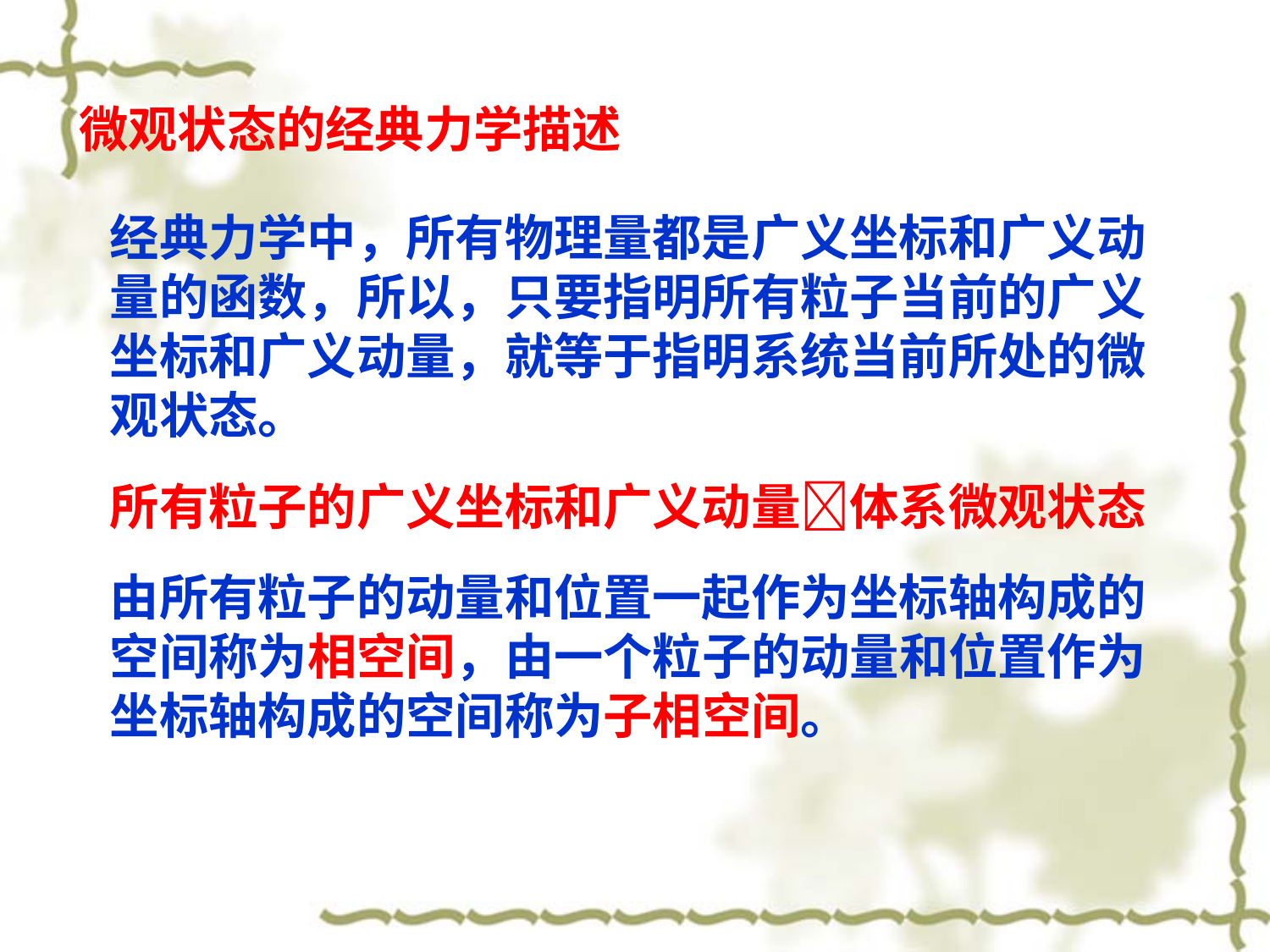

微观状态的经典力学描述
经典力学中，所有物理量都是广义坐标和广义动量的函数，所以，只要指明所有粒子当前的广义坐标和广义动量，就等于指明系统当前所处的微观状态。
所有粒子的广义坐标和广义动量⇔体系微观状态
由所有粒子的动量和位置一起作为坐标轴构成的空间称为相空间，由一个粒子的动量和位置作为坐标轴构成的空间称为子相空间。